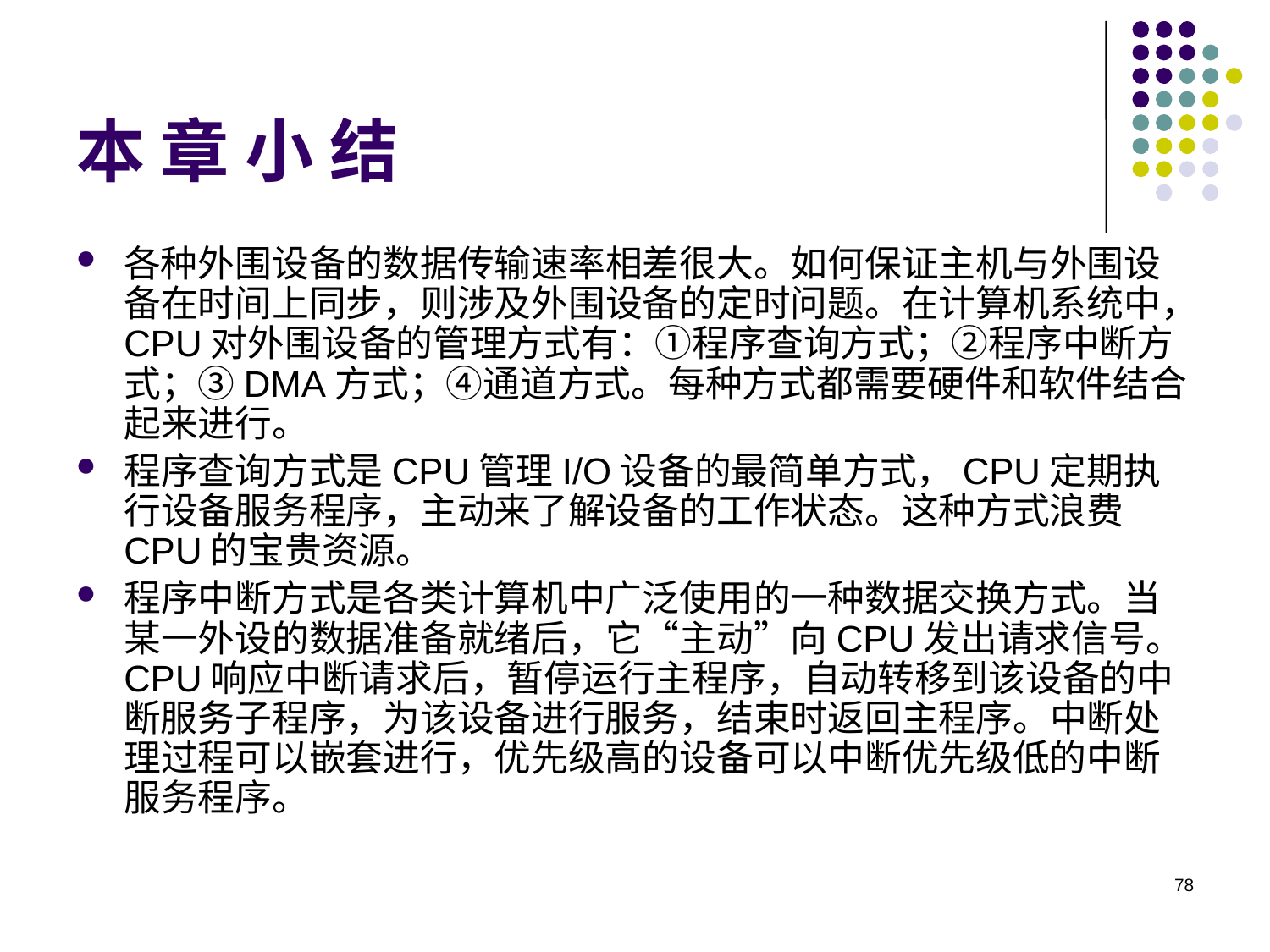

# 本 章 小 结
各种外围设备的数据传输速率相差很大。如何保证主机与外围设备在时间上同步，则涉及外围设备的定时问题。在计算机系统中，CPU对外围设备的管理方式有：①程序查询方式；②程序中断方式；③DMA方式；④通道方式。每种方式都需要硬件和软件结合起来进行。
程序查询方式是CPU管理I/O设备的最简单方式，CPU定期执行设备服务程序，主动来了解设备的工作状态。这种方式浪费CPU的宝贵资源。
程序中断方式是各类计算机中广泛使用的一种数据交换方式。当某一外设的数据准备就绪后，它“主动”向CPU发出请求信号。CPU响应中断请求后，暂停运行主程序，自动转移到该设备的中断服务子程序，为该设备进行服务，结束时返回主程序。中断处理过程可以嵌套进行，优先级高的设备可以中断优先级低的中断服务程序。
78